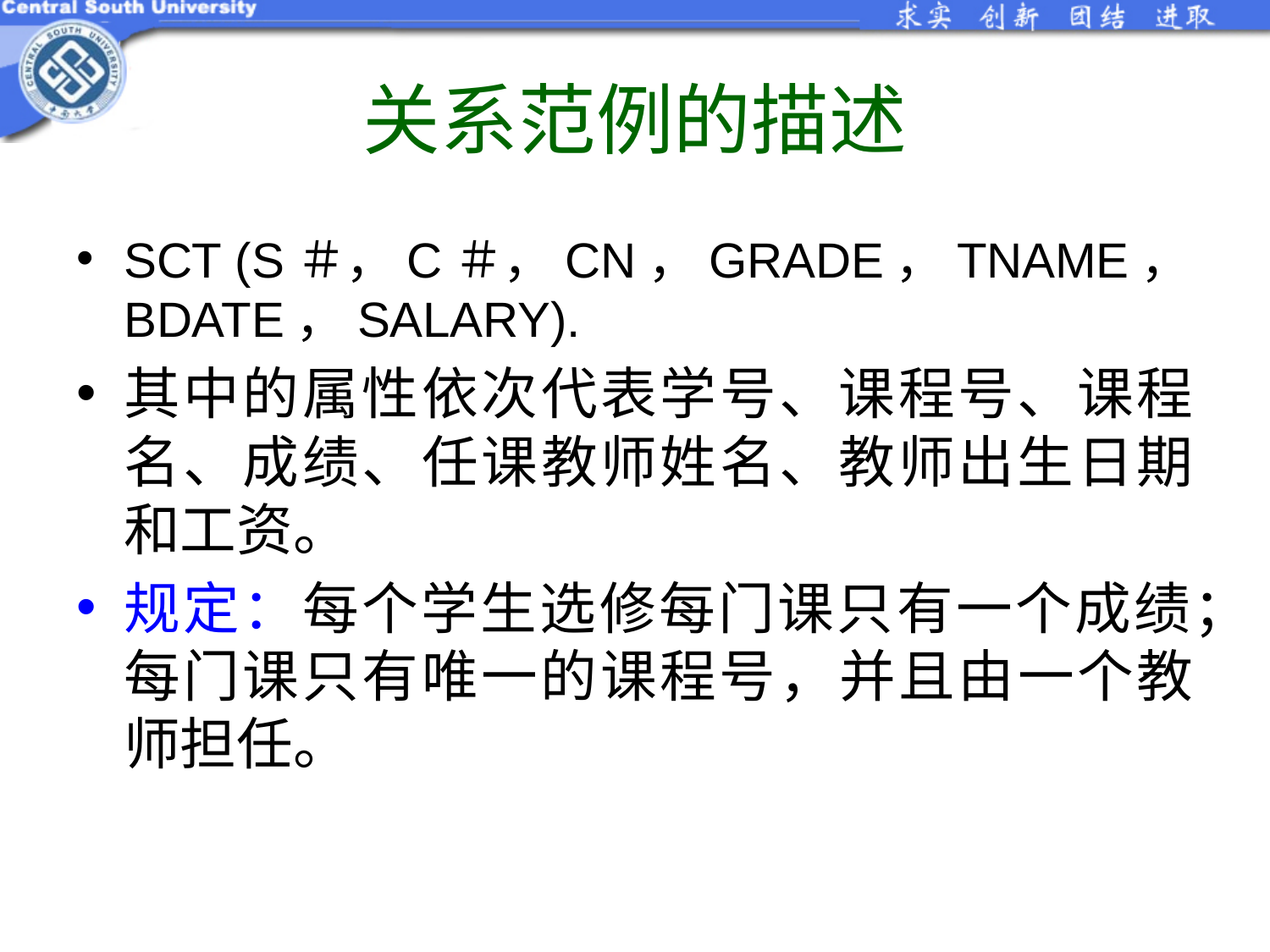

# 关系范例的描述
SCT (S＃，C＃，CN，GRADE，TNAME，BDATE，SALARY).
其中的属性依次代表学号、课程号、课程名、成绩、任课教师姓名、教师出生日期和工资。
规定：每个学生选修每门课只有一个成绩；每门课只有唯一的课程号，并且由一个教师担任。